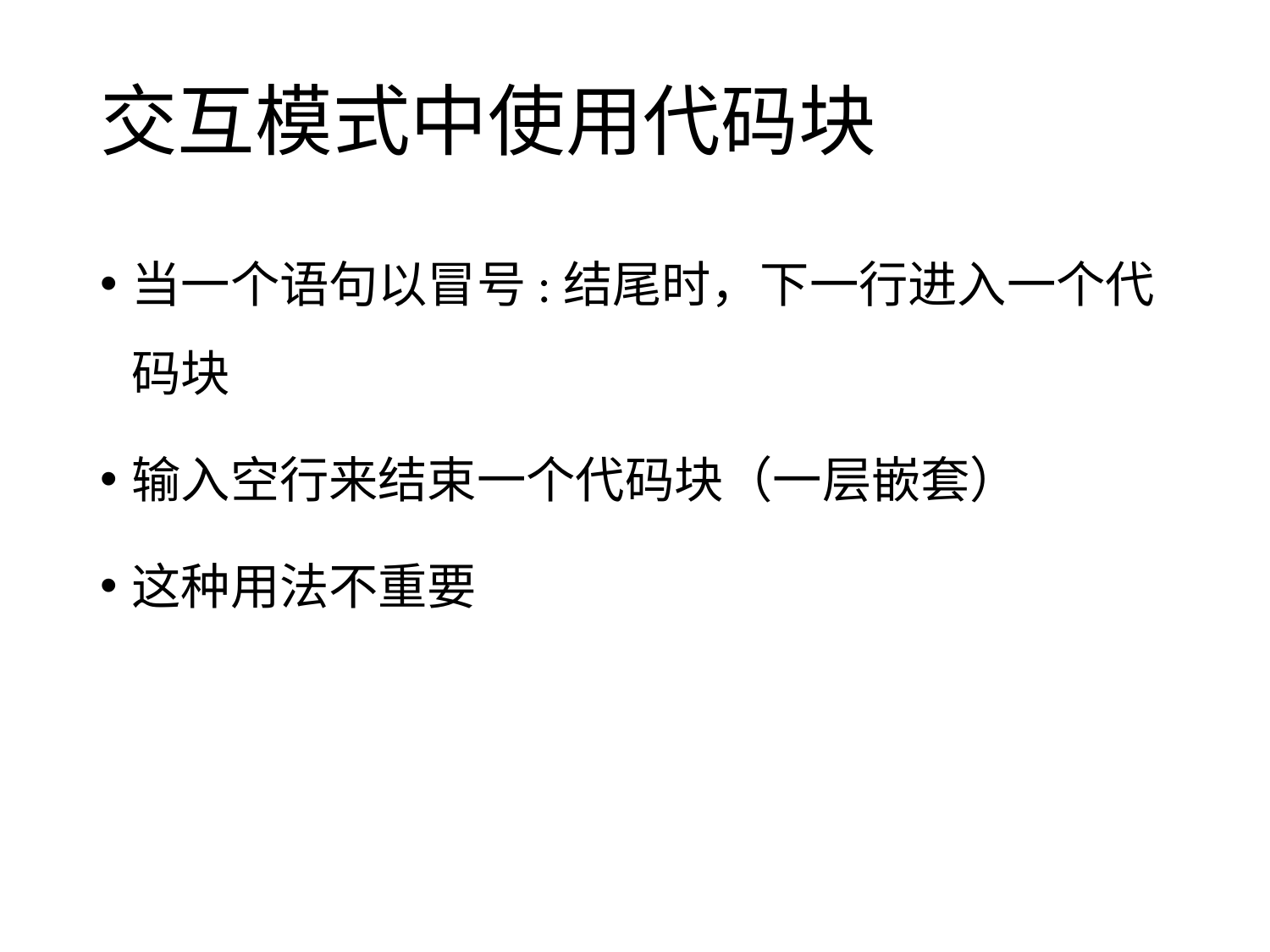

# 交互模式中使用代码块
当一个语句以冒号:结尾时，下一行进入一个代码块
输入空行来结束一个代码块（一层嵌套）
这种用法不重要